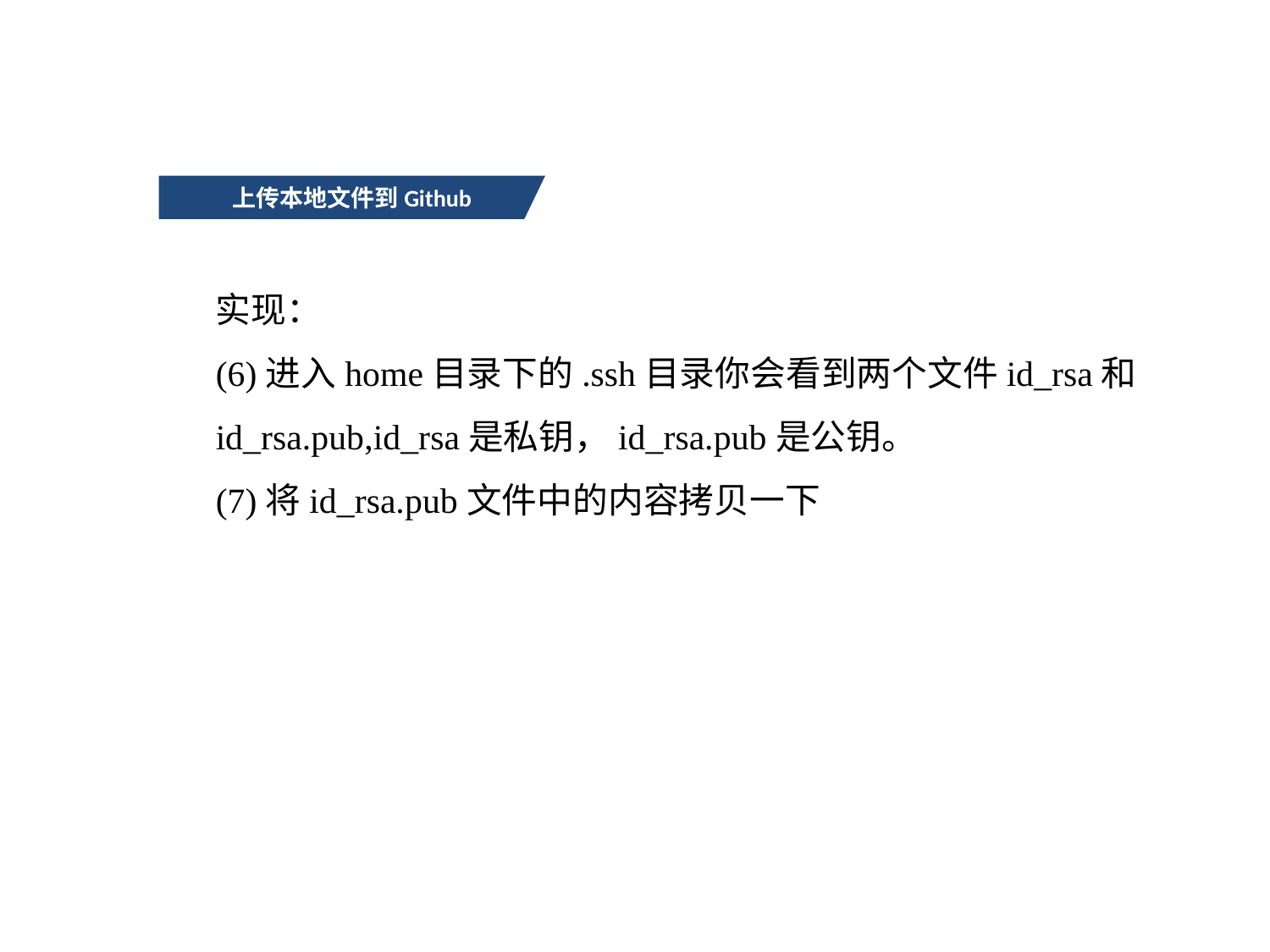

上传本地文件到Github
实现：
(6)进入home目录下的.ssh目录你会看到两个文件id_rsa和id_rsa.pub,id_rsa是私钥，id_rsa.pub是公钥。
(7)将id_rsa.pub文件中的内容拷贝一下